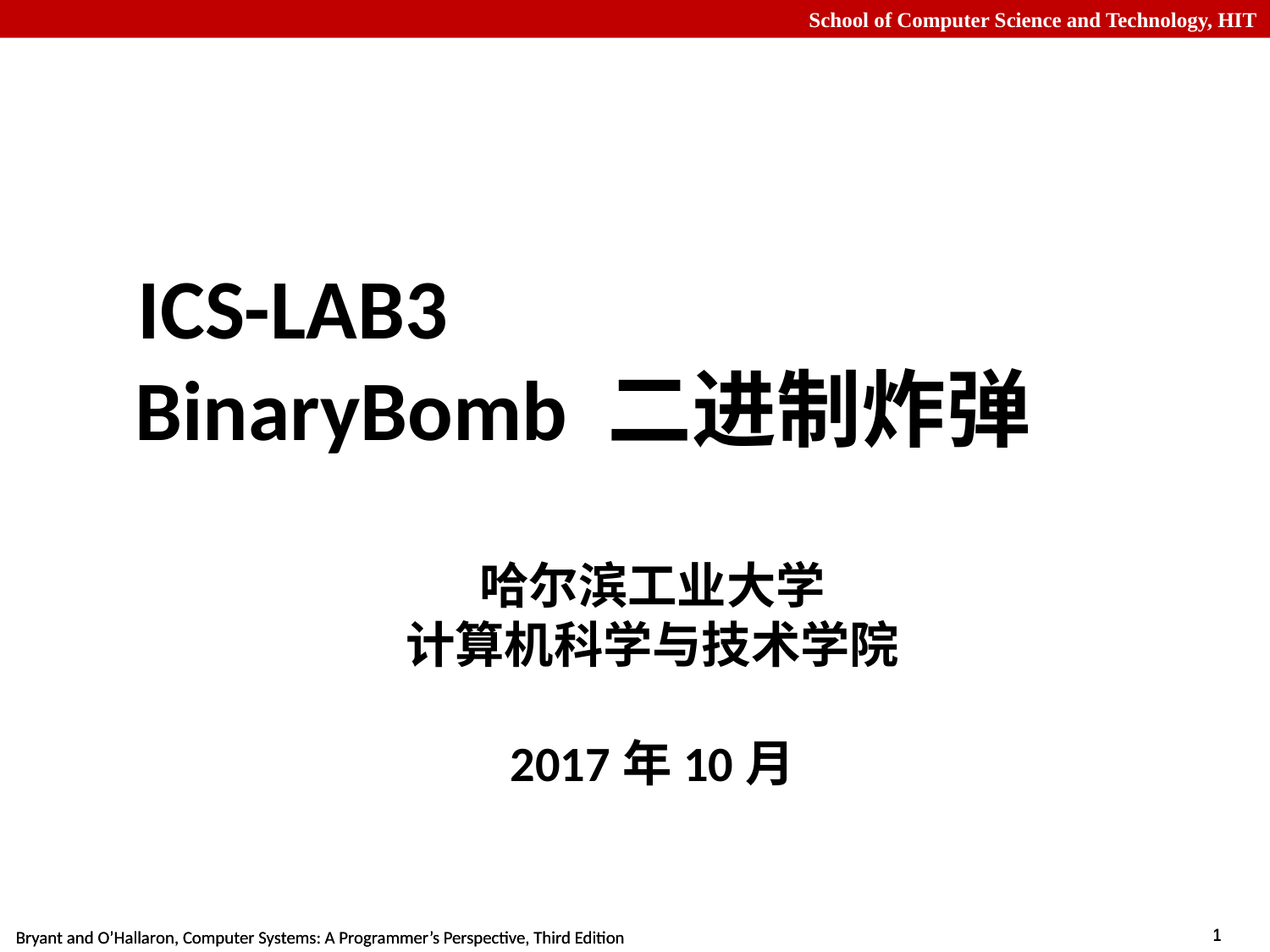

# ICS-LAB3 BinaryBomb 二进制炸弹
哈尔滨工业大学
计算机科学与技术学院

2017年10月